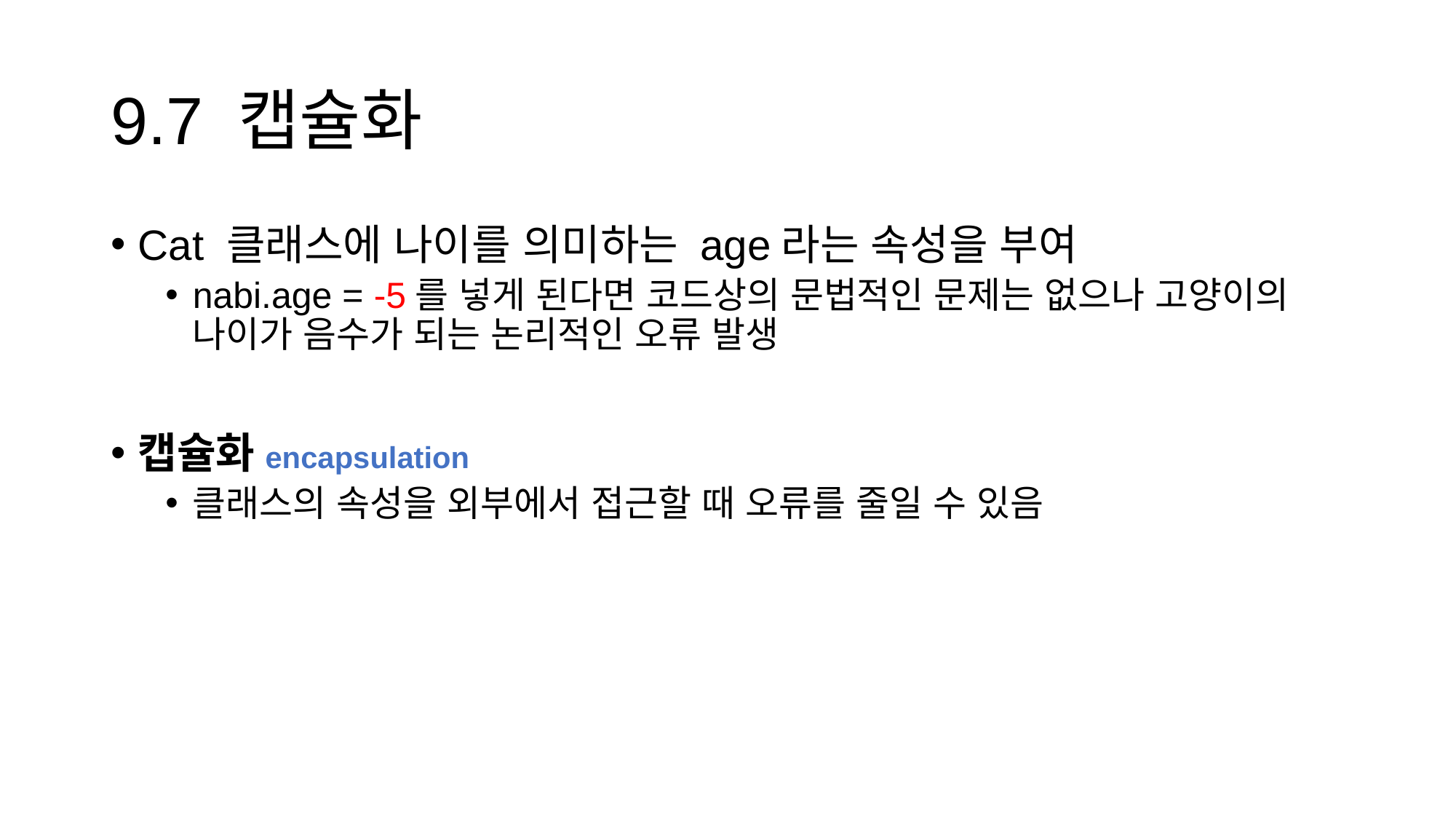

# 9.7 캡슐화
Cat 클래스에 나이를 의미하는 age라는 속성을 부여
nabi.age = -5를 넣게 된다면 코드상의 문법적인 문제는 없으나 고양이의 나이가 음수가 되는 논리적인 오류 발생

캡슐화encapsulation
클래스의 속성을 외부에서 접근할 때 오류를 줄일 수 있음